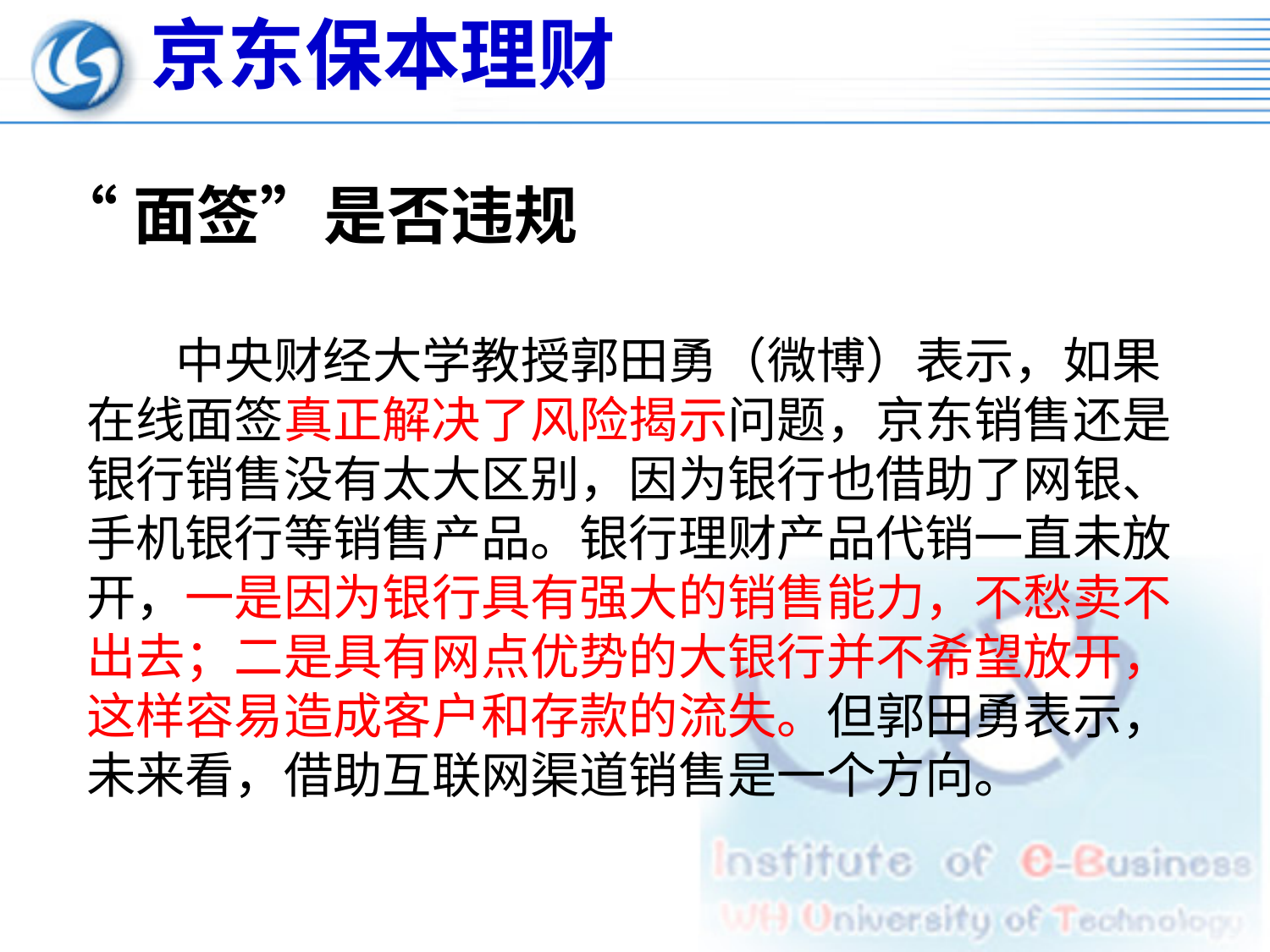

京东保本理财
“面签”是否违规
       中央财经大学教授郭田勇（微博）表示，如果在线面签真正解决了风险揭示问题，京东销售还是银行销售没有太大区别，因为银行也借助了网银、手机银行等销售产品。银行理财产品代销一直未放开，一是因为银行具有强大的销售能力，不愁卖不出去；二是具有网点优势的大银行并不希望放开，这样容易造成客户和存款的流失。但郭田勇表示，未来看，借助互联网渠道销售是一个方向。